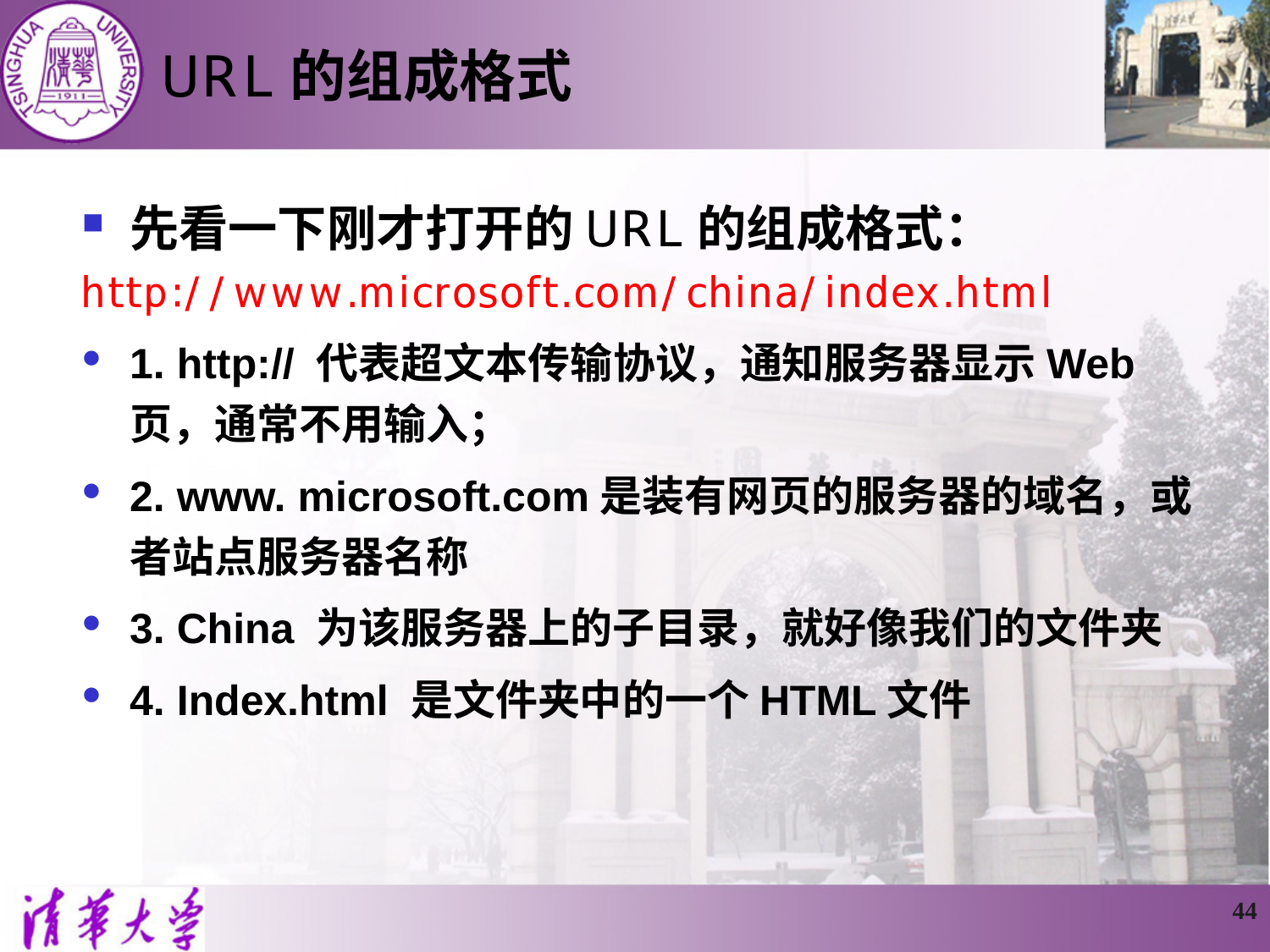

# URL的组成格式
先看一下刚才打开的URL的组成格式：
http://www.microsoft.com/china/index.html
1. http:// 代表超文本传输协议，通知服务器显示Web页，通常不用输入；
2. www. microsoft.com是装有网页的服务器的域名，或者站点服务器名称
3. China 为该服务器上的子目录，就好像我们的文件夹
4. Index.html 是文件夹中的一个HTML文件
44